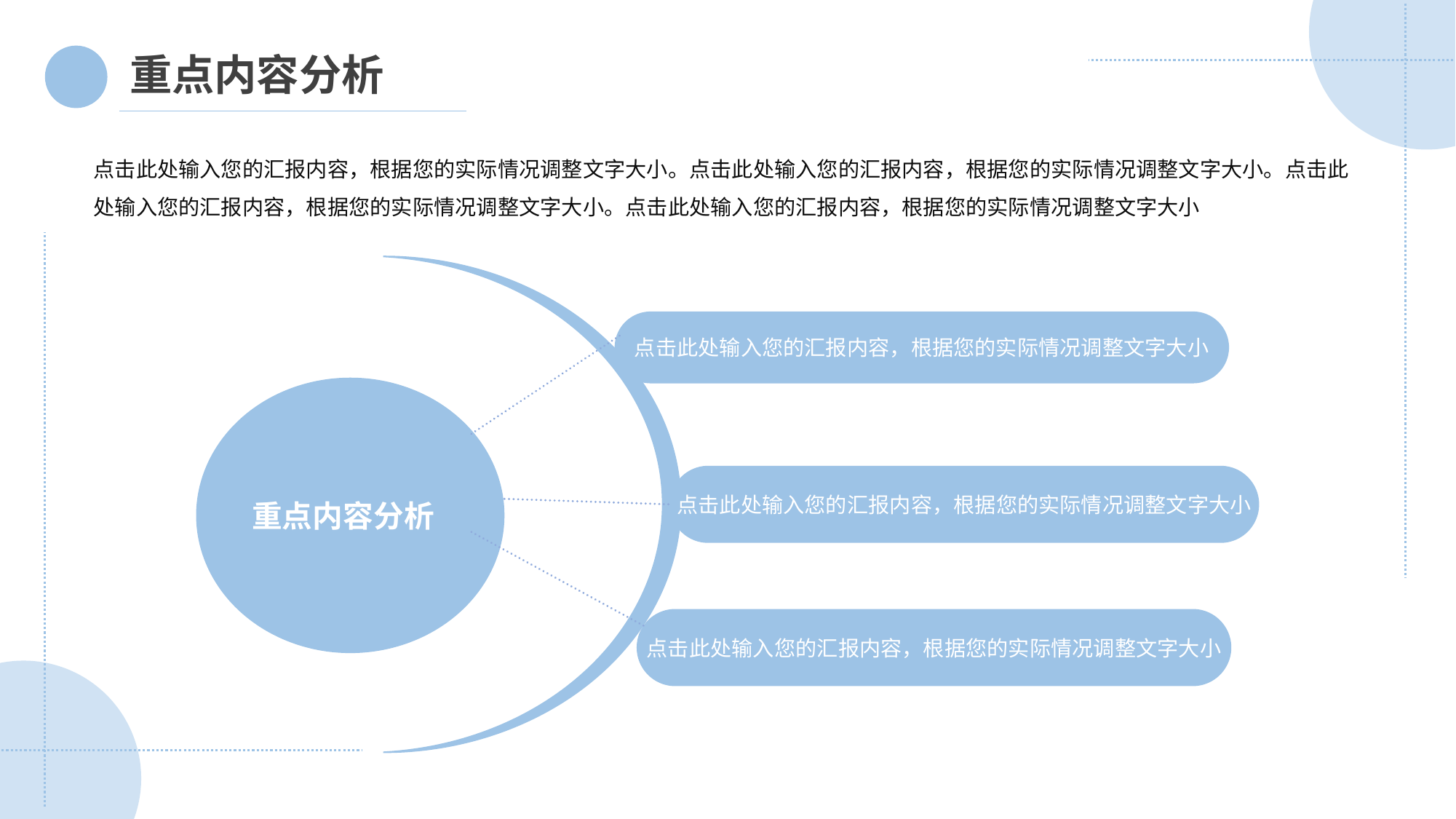

重点内容分析

点击此处输入您的汇报内容，根据您的实际情况调整文字大小。点击此处输入您的汇报内容，根据您的实际情况调整文字大小。点击此处输入您的汇报内容，根据您的实际情况调整文字大小。点击此处输入您的汇报内容，根据您的实际情况调整文字大小

点击此处输入您的汇报内容，根据您的实际情况调整文字大小
重点内容分析
点击此处输入您的汇报内容，根据您的实际情况调整文字大小
点击此处输入您的汇报内容，根据您的实际情况调整文字大小